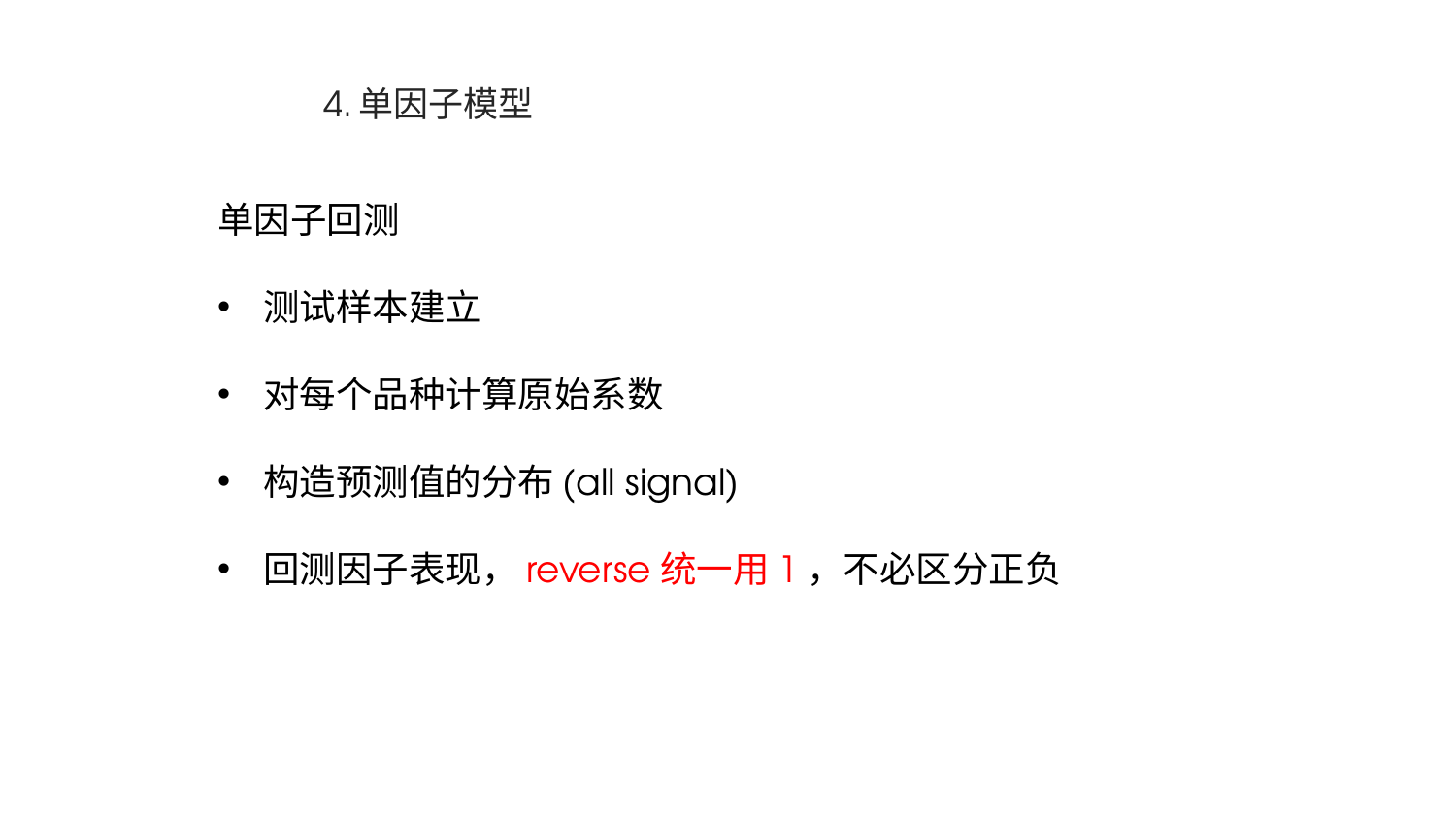

# 4.单因子模型
单因子回测

测试样本建立

对每个品种计算原始系数

构造预测值的分布(all signal)

回测因子表现，reverse统一用1，不必区分正负